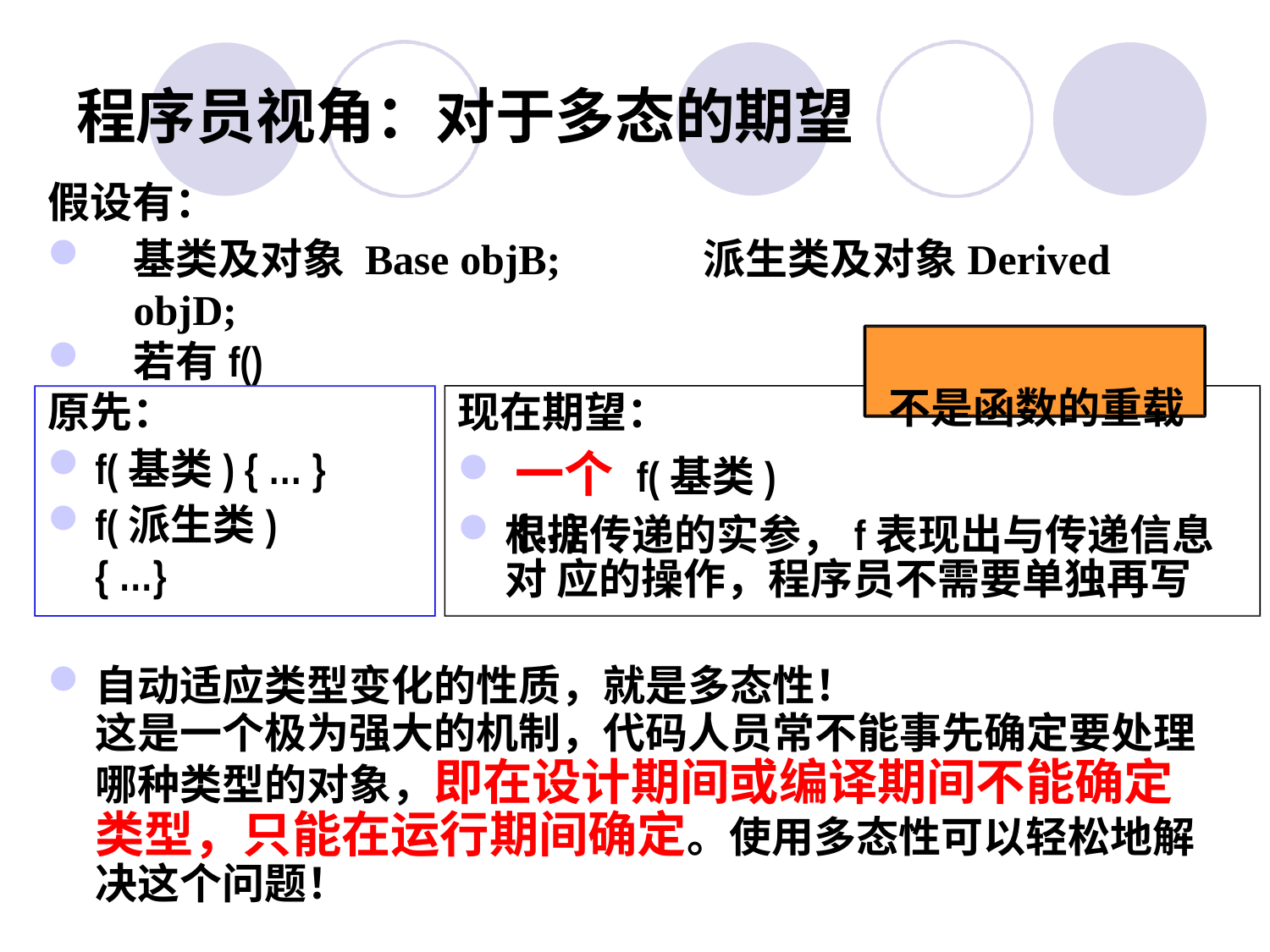

# 程序员视角：对于多态的期望
假设有：
基类及对象 Base objB;	派生类及对象Derived objD;
若有f()
不是函数的重载

原先：
f(基类) { … }
f(派生类) { …}
现在期望：
一个 f(基类) { .. }

根据传递的实参，f表现出与传递信息对 应的操作，程序员不需要单独再写
自动适应类型变化的性质，就是多态性！
这是一个极为强大的机制，代码人员常不能事先确定要处理 哪种类型的对象，即在设计期间或编译期间不能确定 类型，只能在运行期间确定。使用多态性可以轻松地解 决这个问题！